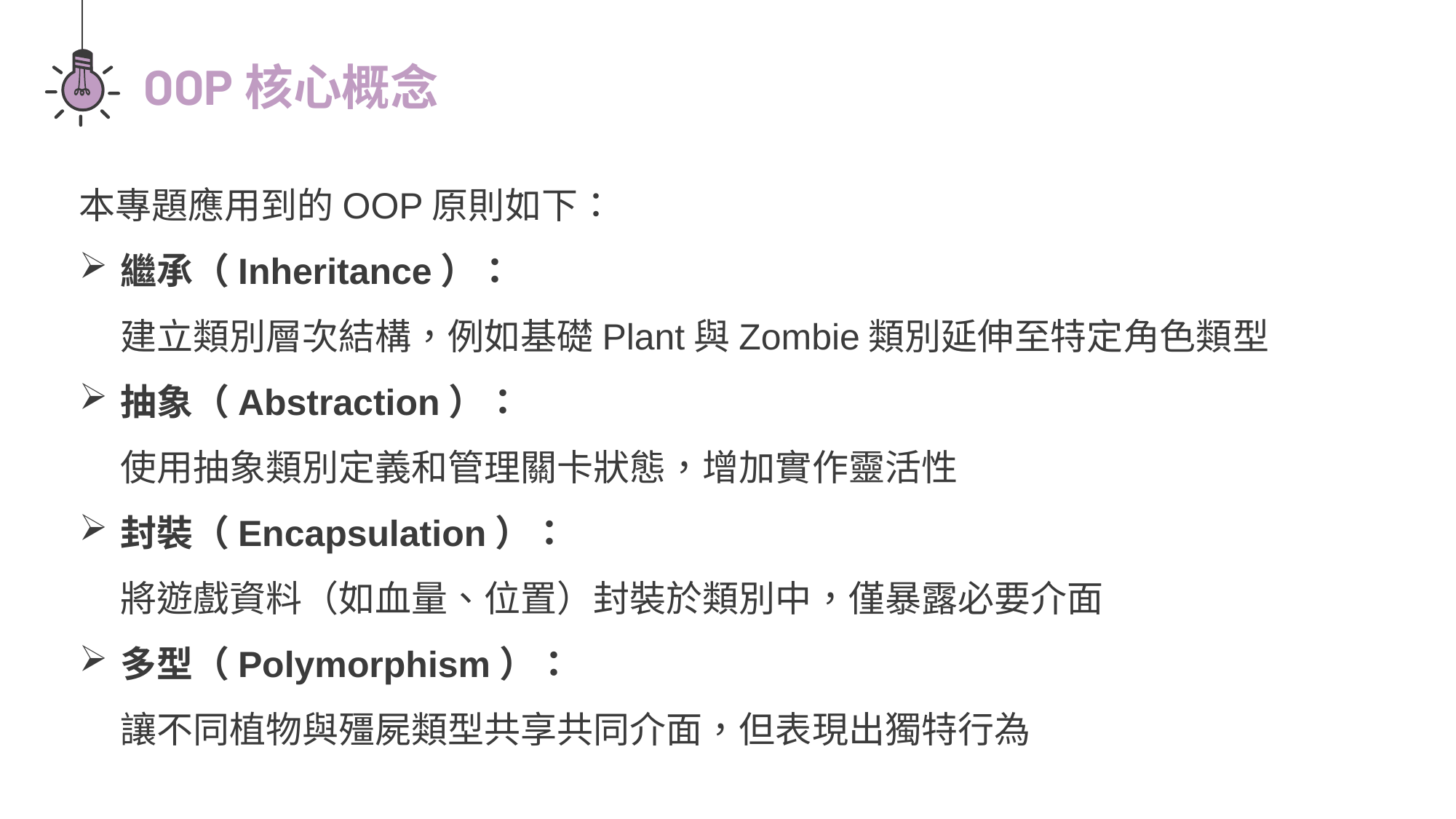

OOP核心概念

本專題應用到的OOP原則如下：
繼承（Inheritance）：
    建立類別層次結構，例如基礎Plant與Zombie類別延伸至特定角色類型
抽象（Abstraction）：
    使用抽象類別定義和管理關卡狀態，增加實作靈活性
封裝（Encapsulation）：
    將遊戲資料（如血量、位置）封裝於類別中，僅暴露必要介面
多型（Polymorphism）：
    讓不同植物與殭屍類型共享共同介面，但表現出獨特行為